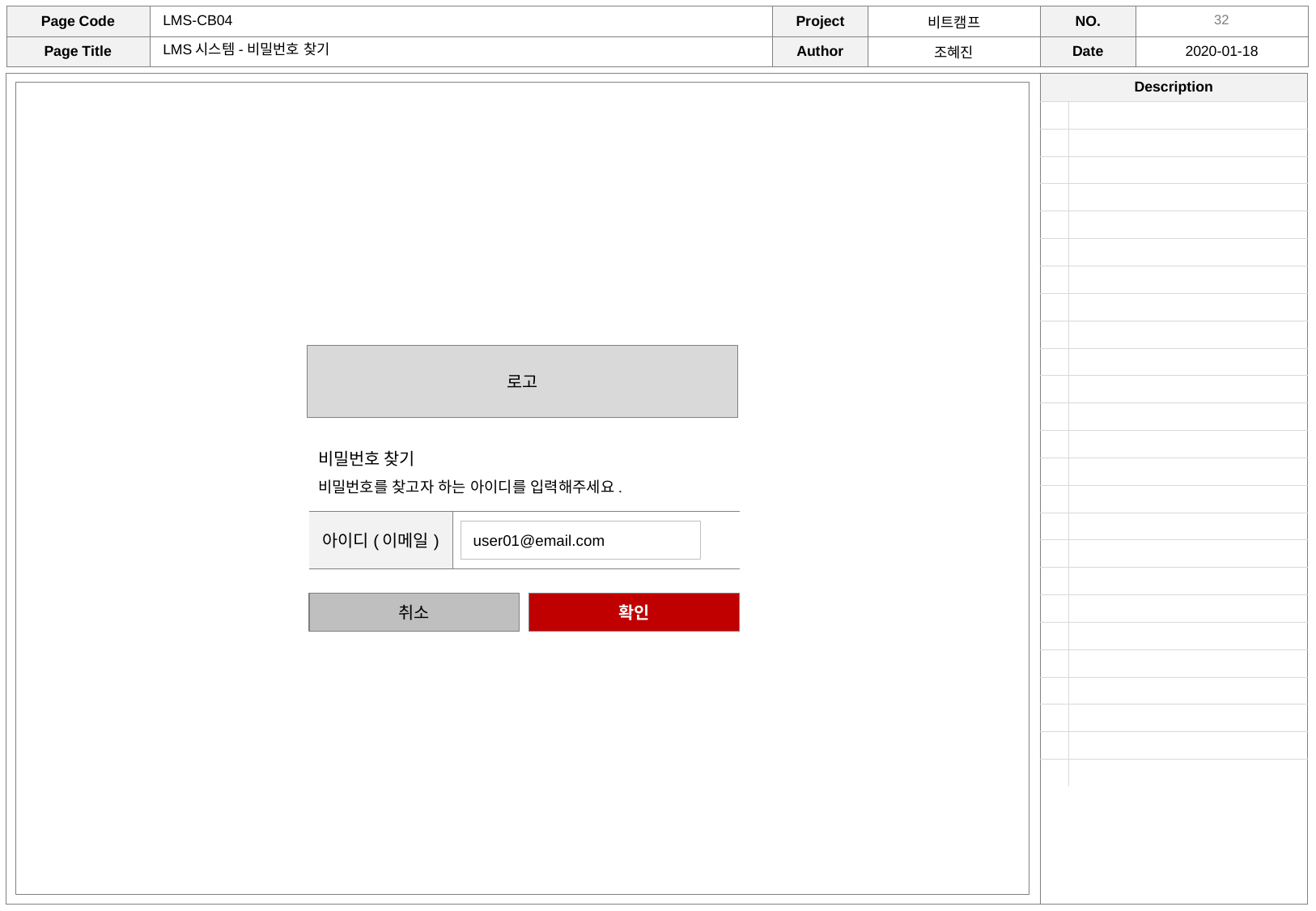

LMS-CB04
LMS시스템-비밀번호 찾기

|  |  |
| --- | --- |
|  |  |
|  |  |
|  |  |
|  |  |
|  |  |
|  |  |
|  |  |
|  |  |
|  |  |
|  |  |
|  |  |
|  |  |
|  |  |
|  |  |
|  |  |
|  |  |
|  |  |
|  |  |
|  |  |
|  |  |
|  |  |
|  |  |
|  |  |
|  |  |
로고
비밀번호 찾기
비밀번호를 찾고자 하는 아이디를 입력해주세요.
| 아이디(이메일) |  |
| --- | --- |
user01@email.com
취소
확인